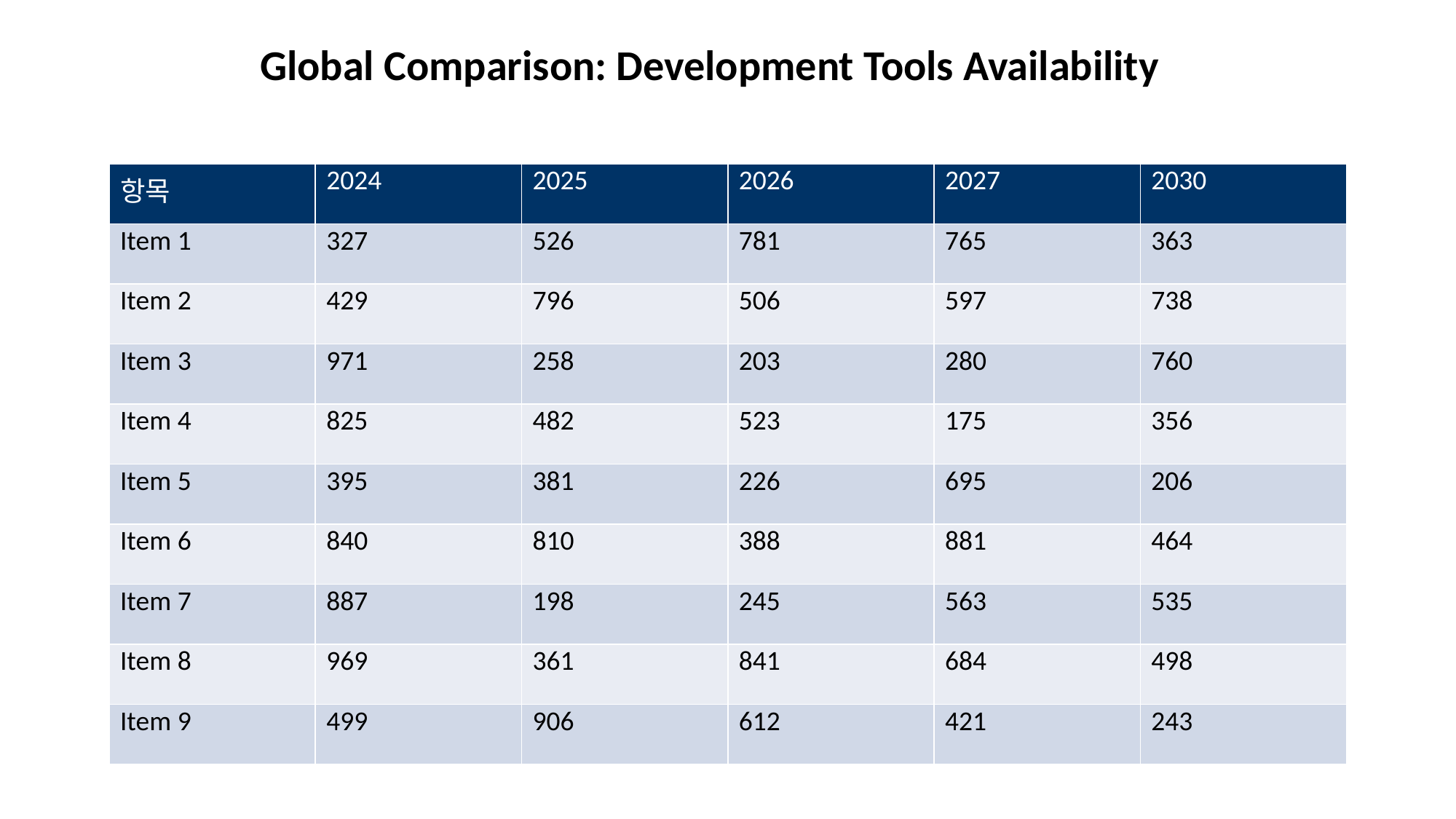

Global Comparison: Development Tools Availability
#
| 항목 | 2024 | 2025 | 2026 | 2027 | 2030 |
| --- | --- | --- | --- | --- | --- |
| Item 1 | 327 | 526 | 781 | 765 | 363 |
| Item 2 | 429 | 796 | 506 | 597 | 738 |
| Item 3 | 971 | 258 | 203 | 280 | 760 |
| Item 4 | 825 | 482 | 523 | 175 | 356 |
| Item 5 | 395 | 381 | 226 | 695 | 206 |
| Item 6 | 840 | 810 | 388 | 881 | 464 |
| Item 7 | 887 | 198 | 245 | 563 | 535 |
| Item 8 | 969 | 361 | 841 | 684 | 498 |
| Item 9 | 499 | 906 | 612 | 421 | 243 |